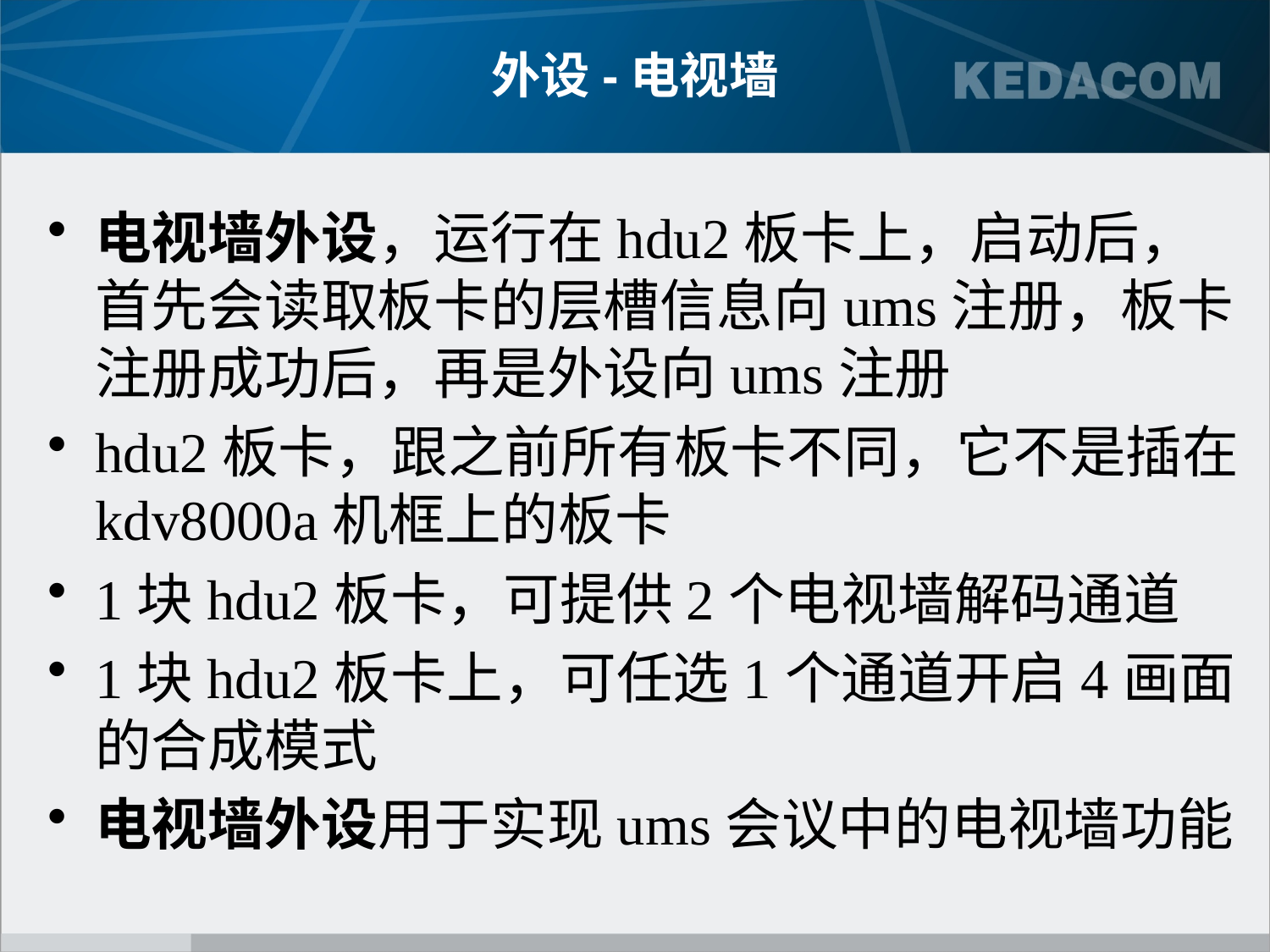

# 外设-电视墙
电视墙外设，运行在hdu2板卡上，启动后，首先会读取板卡的层槽信息向ums注册，板卡注册成功后，再是外设向ums注册
hdu2板卡，跟之前所有板卡不同，它不是插在kdv8000a机框上的板卡
1块hdu2板卡，可提供2个电视墙解码通道
1块hdu2板卡上，可任选1个通道开启4画面的合成模式
电视墙外设用于实现ums会议中的电视墙功能